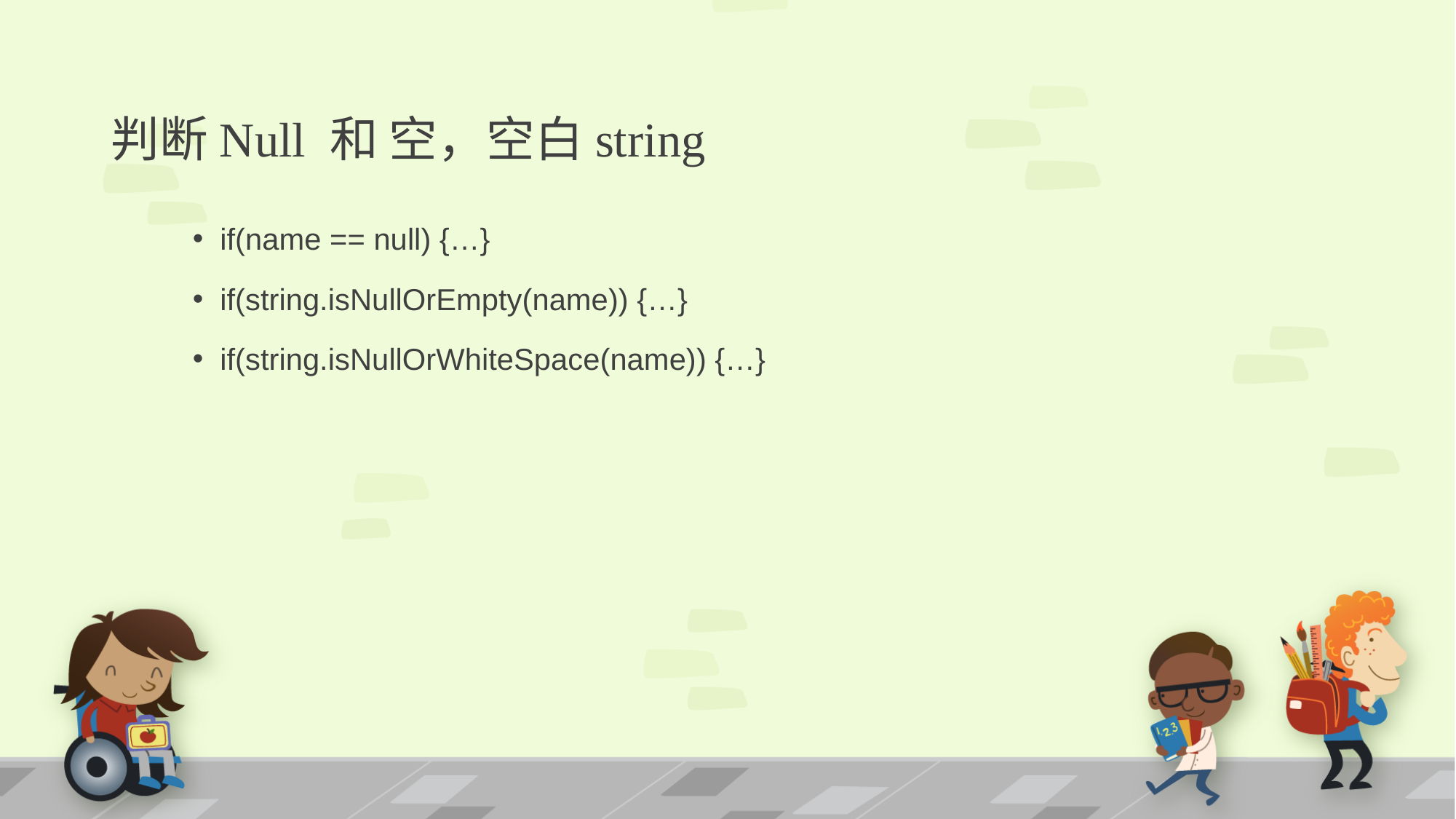

# 判断Null 和 空，空白string
if(name == null) {…}
if(string.isNullOrEmpty(name)) {…}
if(string.isNullOrWhiteSpace(name)) {…}